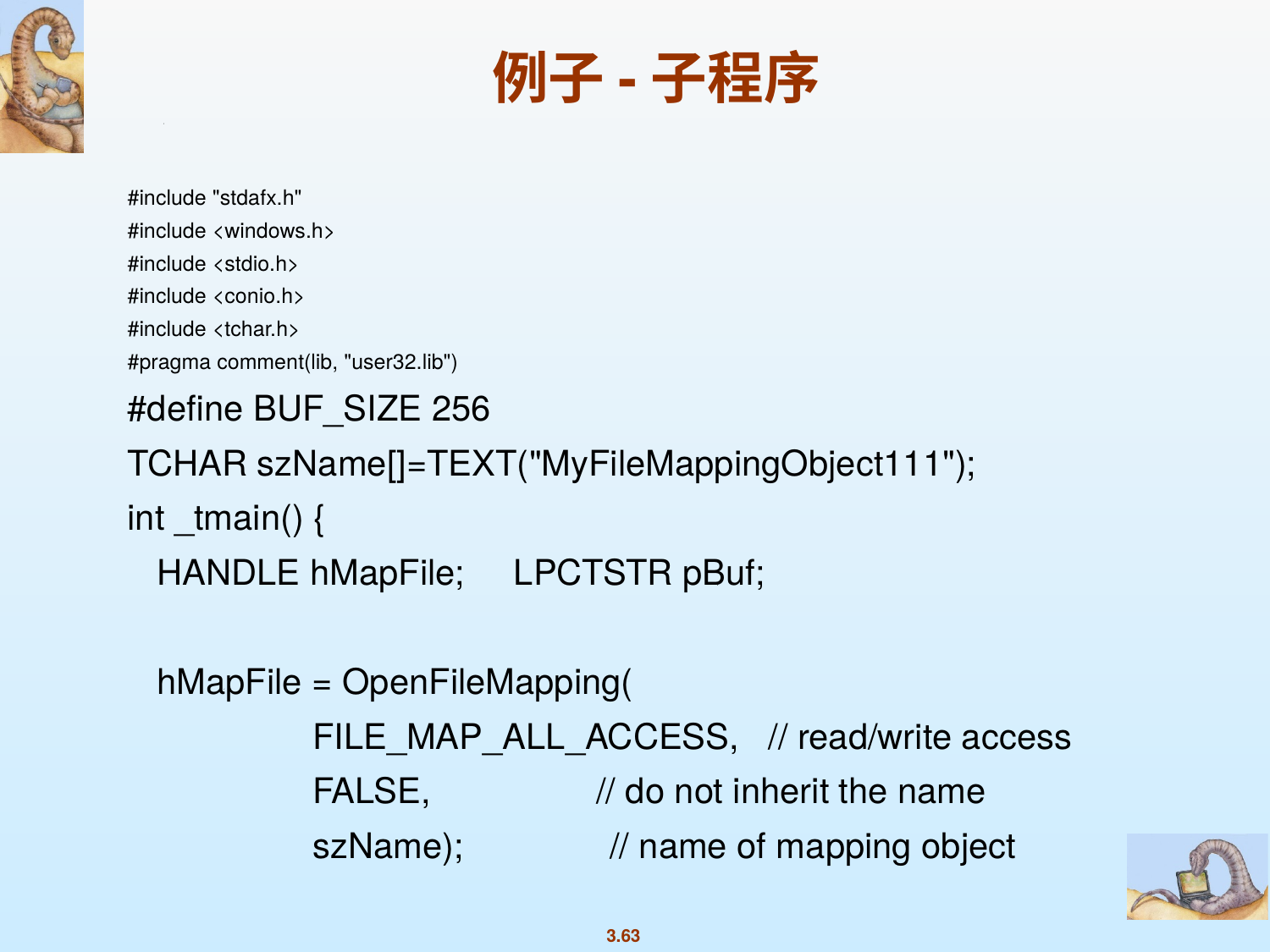

例子-子程序
#include "stdafx.h"
#include <windows.h>
#include <stdio.h>
#include <conio.h>
#include <tchar.h>
#pragma comment(lib, "user32.lib")
#define BUF_SIZE 256
TCHAR szName[]=TEXT("MyFileMappingObject111");
int _tmain() {
   HANDLE hMapFile;     LPCTSTR pBuf;

   hMapFile = OpenFileMapping(
                   FILE_MAP_ALL_ACCESS,   // read/write access
                   FALSE,                 // do not inherit the name
                   szName);               // name of mapping object